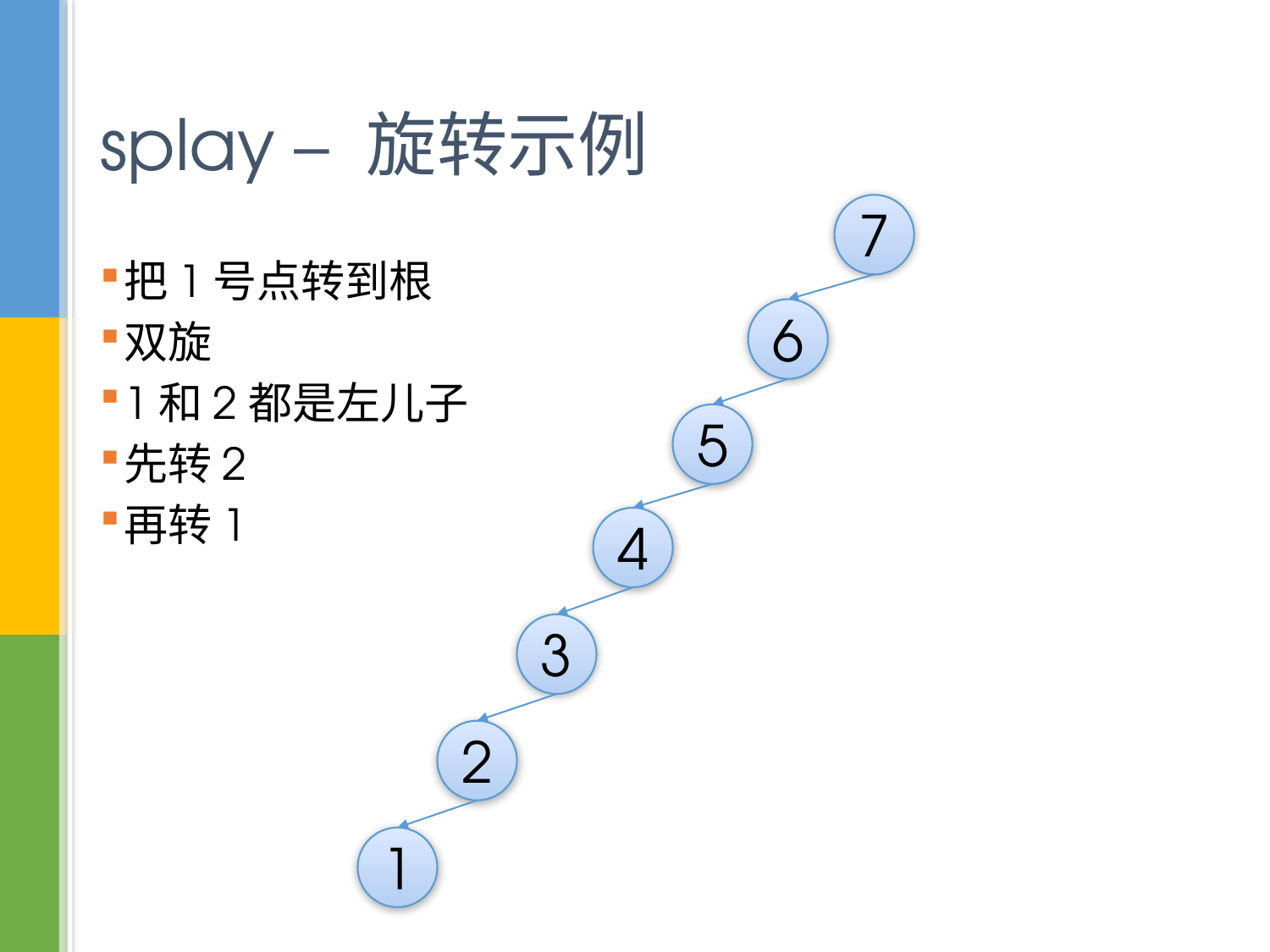

# splay – 旋转示例
7
把1号点转到根
双旋
1和2都是左儿子
先转2
再转1
6
5
4
3
2
1